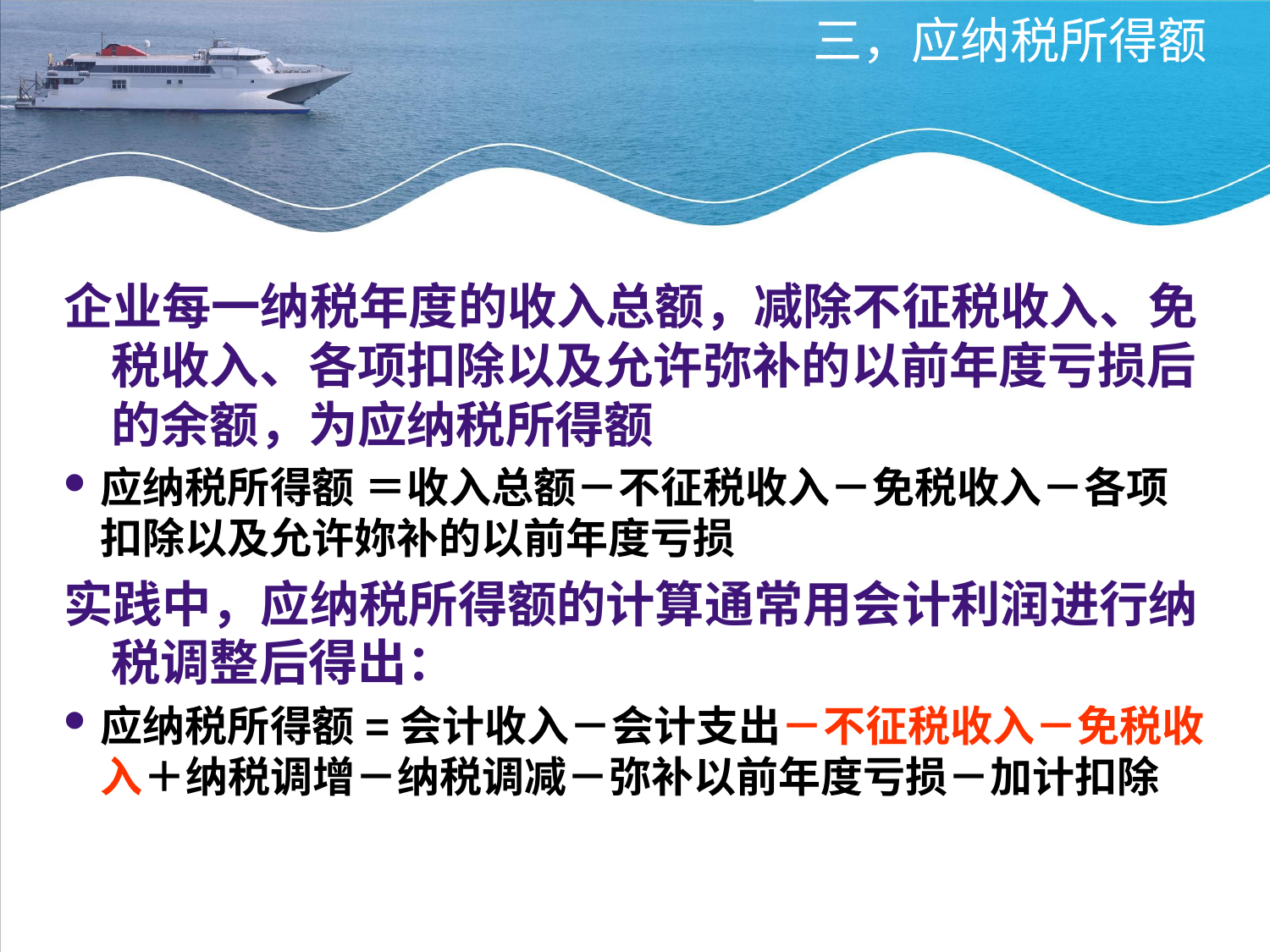

# 三，应纳税所得额
企业每一纳税年度的收入总额，减除不征税收入、免税收入、各项扣除以及允许弥补的以前年度亏损后的余额，为应纳税所得额
应纳税所得额 ＝收入总额－不征税收入－免税收入－各项扣除以及允许妳补的以前年度亏损
实践中，应纳税所得额的计算通常用会计利润进行纳税调整后得出：
应纳税所得额=会计收入－会计支出－不征税收入－免税收入＋纳税调增－纳税调减－弥补以前年度亏损－加计扣除